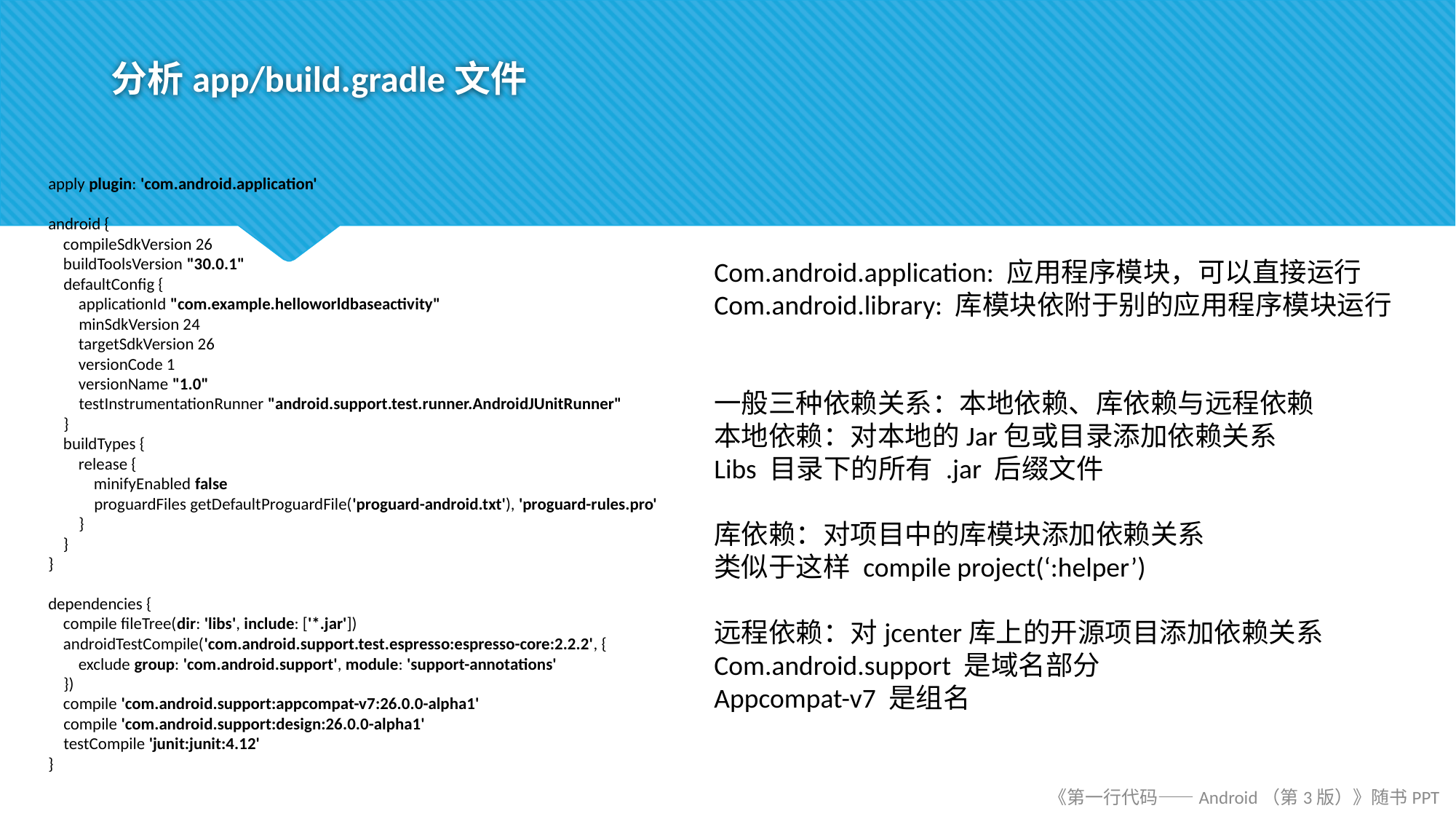

# 分析app/build.gradle文件
apply plugin: 'com.android.application'
android {
    compileSdkVersion 26
    buildToolsVersion "30.0.1"
    defaultConfig {
        applicationId "com.example.helloworldbaseactivity"
        minSdkVersion 24
        targetSdkVersion 26
        versionCode 1
        versionName "1.0"
        testInstrumentationRunner "android.support.test.runner.AndroidJUnitRunner"
    }
    buildTypes {
        release {
            minifyEnabled false
            proguardFiles getDefaultProguardFile('proguard-android.txt'), 'proguard-rules.pro'
        }
    }
}
dependencies {
    compile fileTree(dir: 'libs', include: ['*.jar'])
    androidTestCompile('com.android.support.test.espresso:espresso-core:2.2.2', {
        exclude group: 'com.android.support', module: 'support-annotations'
    })
    compile 'com.android.support:appcompat-v7:26.0.0-alpha1'
    compile 'com.android.support:design:26.0.0-alpha1'
    testCompile 'junit:junit:4.12'
}
Com.android.application: 应用程序模块，可以直接运行
Com.android.library: 库模块依附于别的应用程序模块运行

一般三种依赖关系：本地依赖、库依赖与远程依赖
本地依赖：对本地的Jar包或目录添加依赖关系
Libs 目录下的所有 .jar 后缀文件

库依赖：对项目中的库模块添加依赖关系
类似于这样 compile project(‘:helper’)

远程依赖：对jcenter库上的开源项目添加依赖关系
Com.android.support 是域名部分
Appcompat-v7 是组名